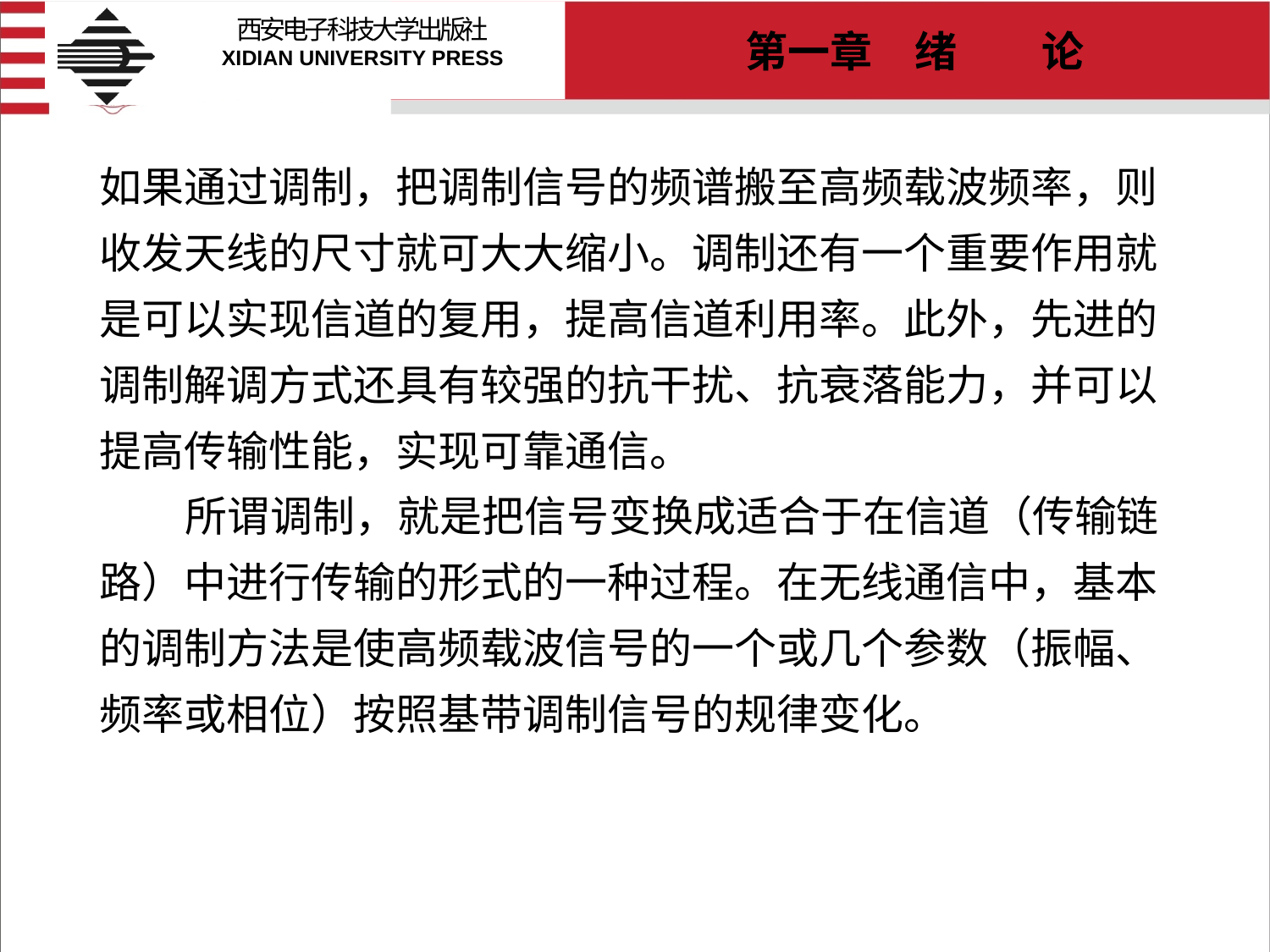

# 如果通过调制，把调制信号的频谱搬至高频载波频率，则收发天线的尺寸就可大大缩小。调制还有一个重要作用就是可以实现信道的复用，提高信道利用率。此外，先进的调制解调方式还具有较强的抗干扰、抗衰落能力，并可以提高传输性能，实现可靠通信。 所谓调制，就是把信号变换成适合于在信道（传输链路）中进行传输的形式的一种过程。在无线通信中，基本的调制方法是使高频载波信号的一个或几个参数（振幅、频率或相位）按照基带调制信号的规律变化。